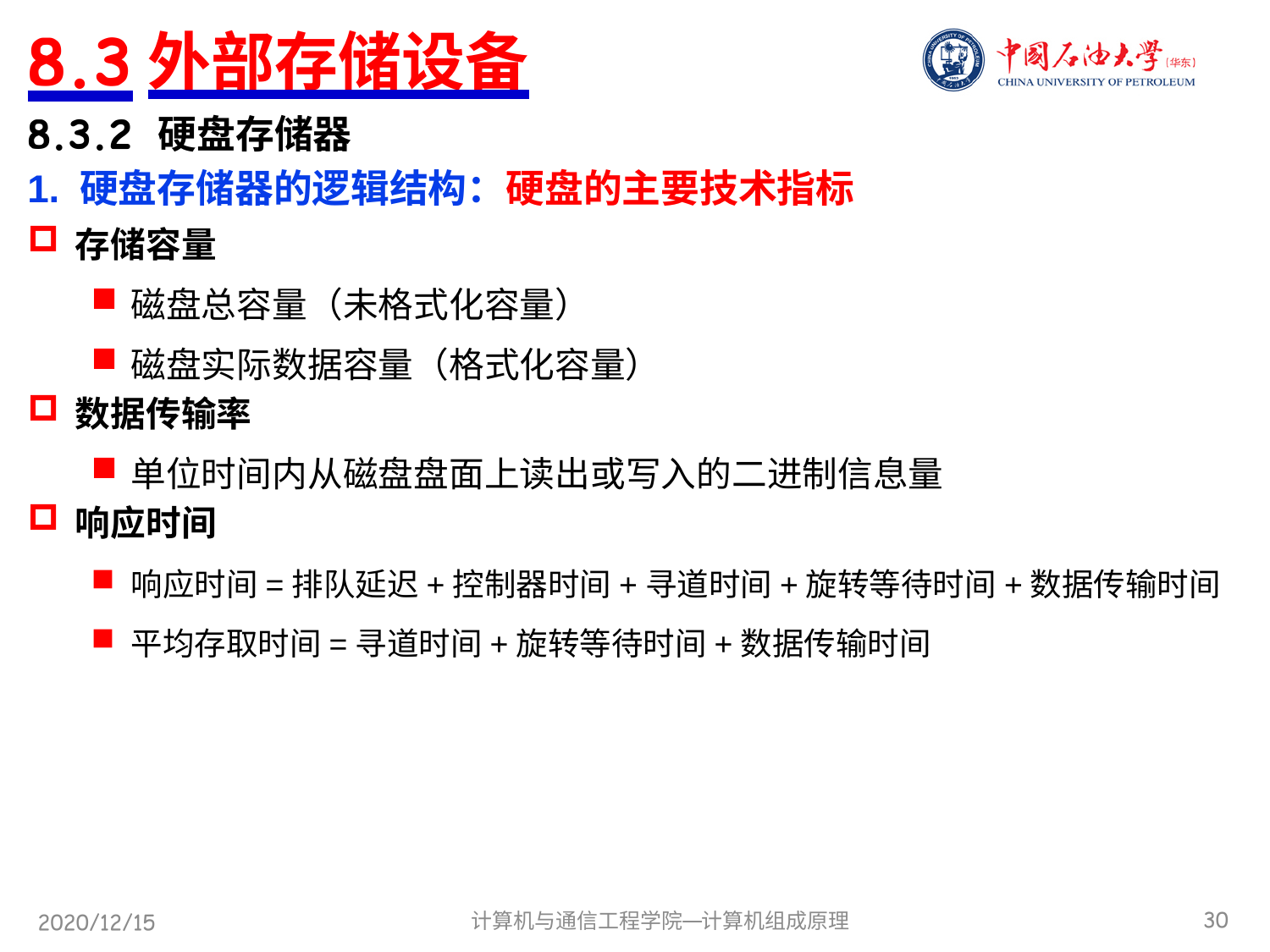

# 8.3外部存储设备
8.3.2 硬盘存储器
1. 硬盘存储器的逻辑结构：硬盘的主要技术指标
存储容量
磁盘总容量（未格式化容量）
磁盘实际数据容量（格式化容量）
数据传输率
单位时间内从磁盘盘面上读出或写入的二进制信息量
响应时间
响应时间=排队延迟+控制器时间+寻道时间+旋转等待时间+数据传输时间
平均存取时间=寻道时间+旋转等待时间+数据传输时间
计算机与通信工程学院—计算机组成原理
30
2020/12/15